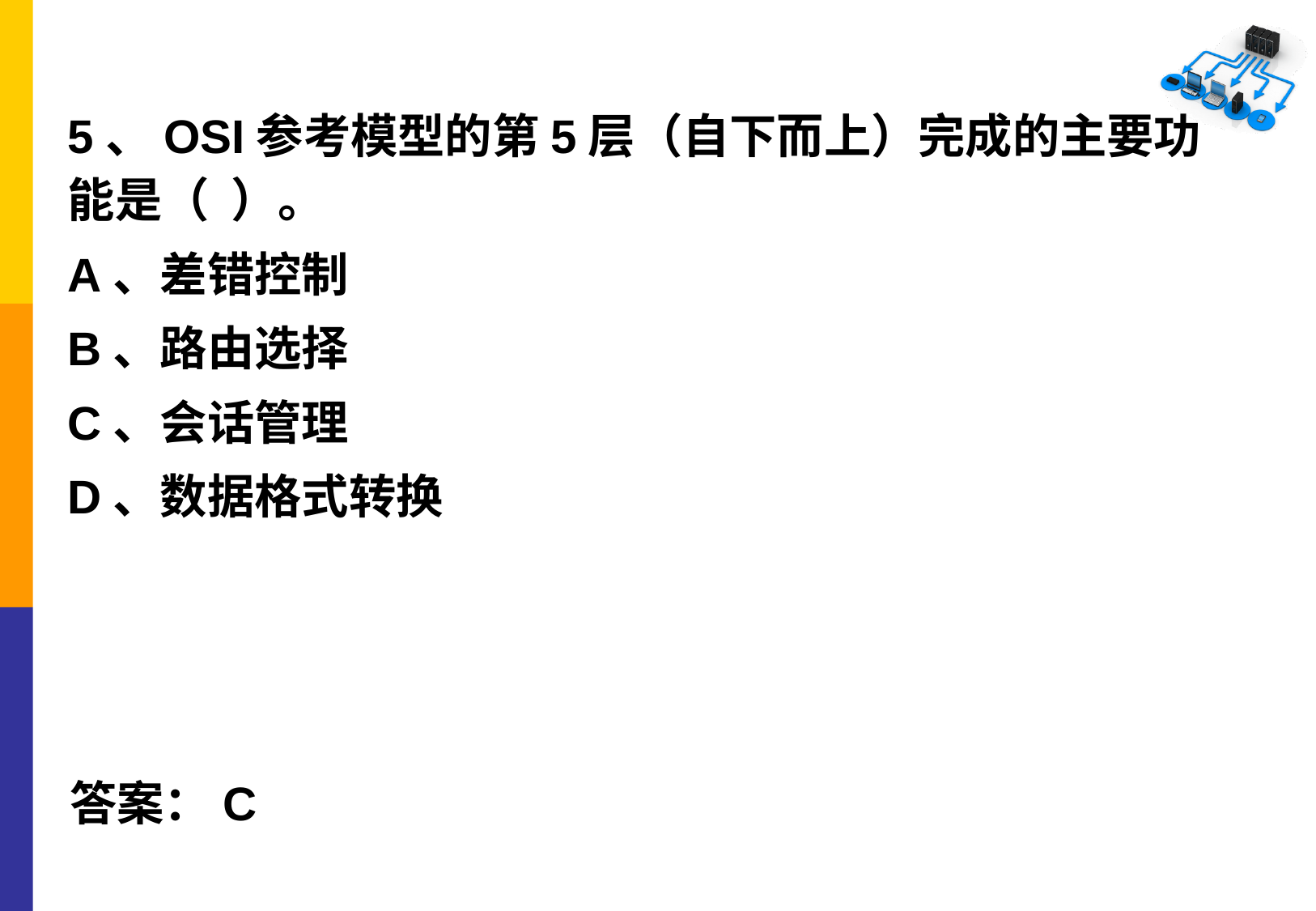

5、OSI参考模型的第5层（自下而上）完成的主要功能是（  ）。
A、差错控制
B、路由选择
C、会话管理
D、数据格式转换
答案：C